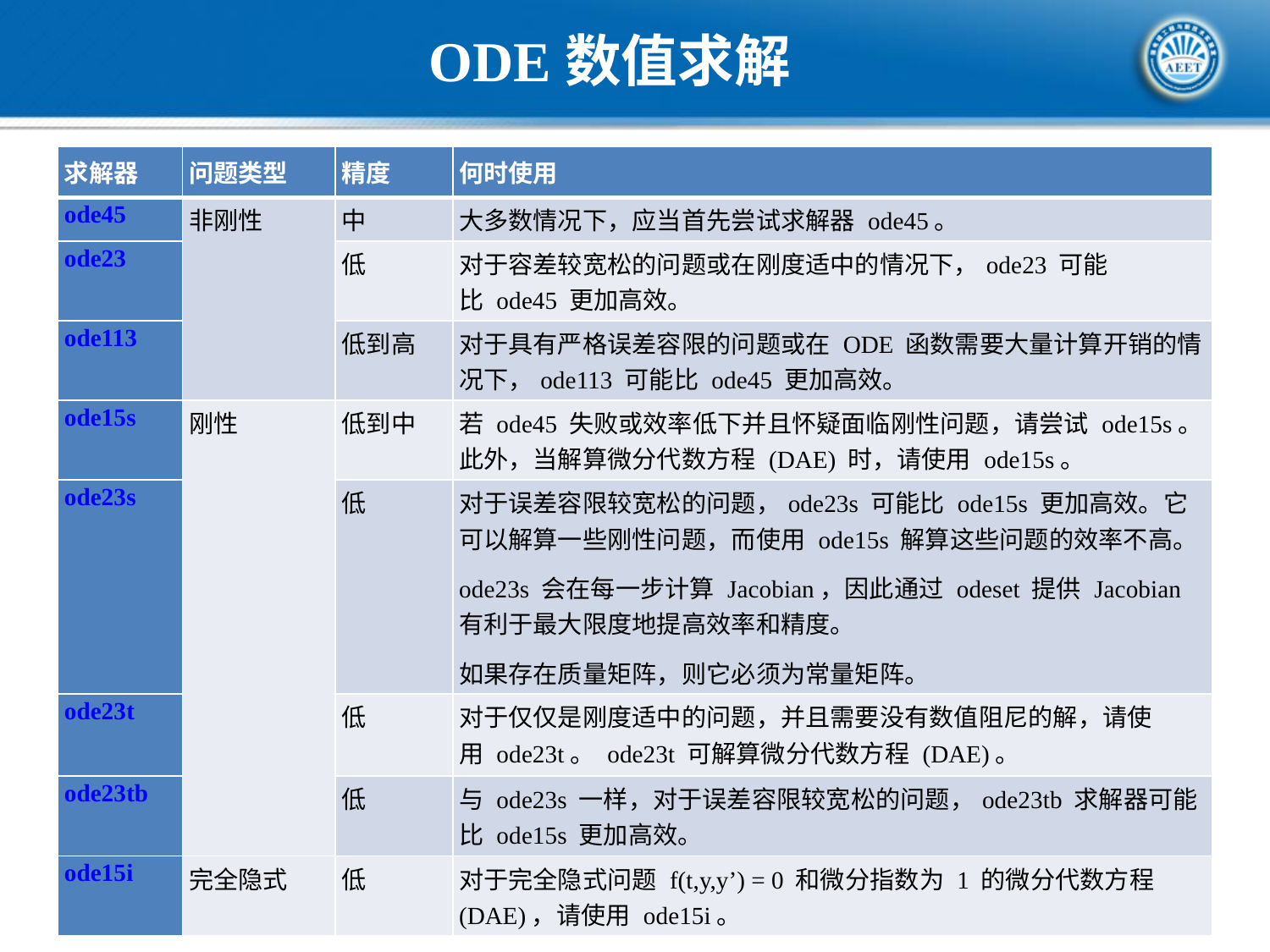

ODE数值求解
| 求解器 | 问题类型 | 精度 | 何时使用 |
| --- | --- | --- | --- |
| ode45 | 非刚性 | 中 | 大多数情况下，应当首先尝试求解器 ode45。 |
| ode23 |  | 低 | 对于容差较宽松的问题或在刚度适中的情况下，ode23 可能比 ode45 更加高效。 |
| ode113 |  | 低到高 | 对于具有严格误差容限的问题或在 ODE 函数需要大量计算开销的情况下，ode113 可能比 ode45 更加高效。 |
| ode15s | 刚性 | 低到中 | 若 ode45 失败或效率低下并且怀疑面临刚性问题，请尝试 ode15s。此外，当解算微分代数方程 (DAE) 时，请使用 ode15s。 |
| ode23s |  | 低 | 对于误差容限较宽松的问题，ode23s 可能比 ode15s 更加高效。它可以解算一些刚性问题，而使用 ode15s 解算这些问题的效率不高。 ode23s 会在每一步计算 Jacobian，因此通过 odeset 提供 Jacobian 有利于最大限度地提高效率和精度。 如果存在质量矩阵，则它必须为常量矩阵。 |
| ode23t |  | 低 | 对于仅仅是刚度适中的问题，并且需要没有数值阻尼的解，请使用 ode23t。 ode23t 可解算微分代数方程 (DAE)。 |
| ode23tb |  | 低 | 与 ode23s 一样，对于误差容限较宽松的问题，ode23tb 求解器可能比 ode15s 更加高效。 |
| ode15i | 完全隐式 | 低 | 对于完全隐式问题 f(t,y,y’) = 0 和微分指数为 1 的微分代数方程 (DAE)，请使用 ode15i。 |